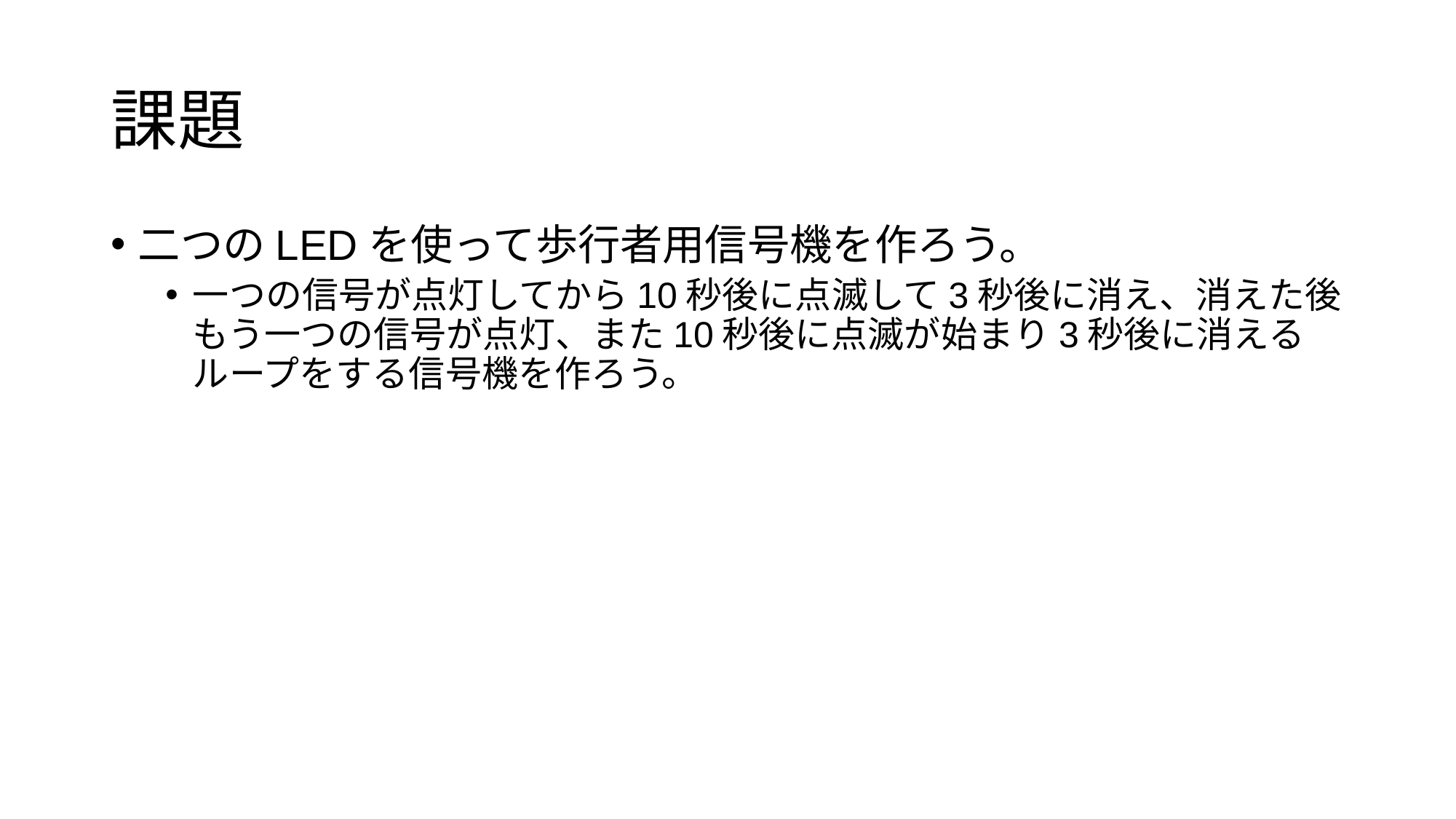

# 課題
二つのLEDを使って歩行者用信号機を作ろう。
一つの信号が点灯してから10秒後に点滅して3秒後に消え、消えた後もう一つの信号が点灯、また10秒後に点滅が始まり3秒後に消えるループをする信号機を作ろう。